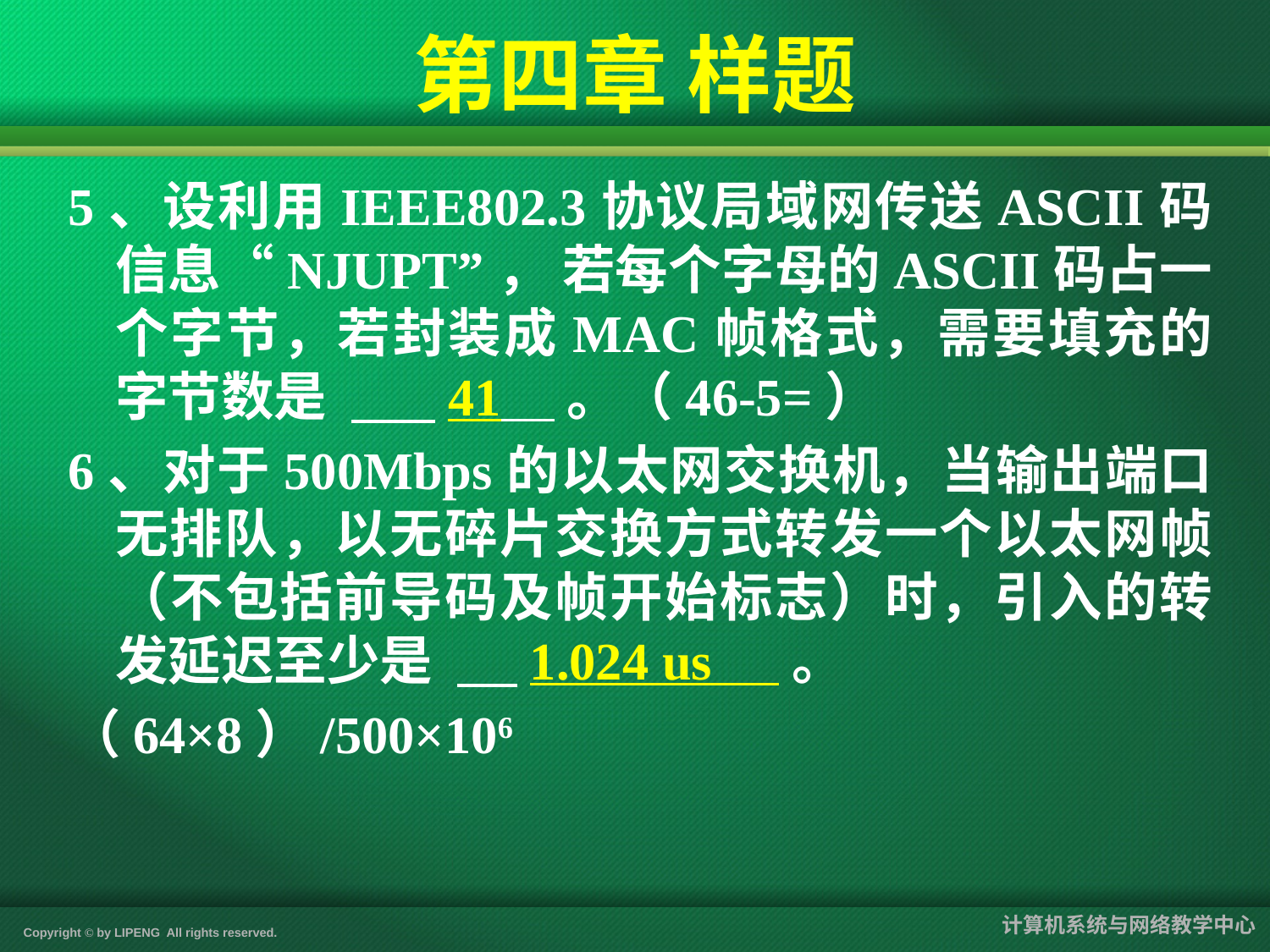

第四章 样题

5、设利用IEEE802.3协议局域网传送ASCII码信息“NJUPT”， 若每个字母的ASCII码占一个字节，若封装成MAC帧格式，需要填充的字节数是         41    。（46-5=）
6、对于500Mbps的以太网交换机，当输出端口无排队，以无碎片交换方式转发一个以太网帧（不包括前导码及帧开始标志）时，引入的转发延迟至少是       1.024 us     。
（64×8）/500×106